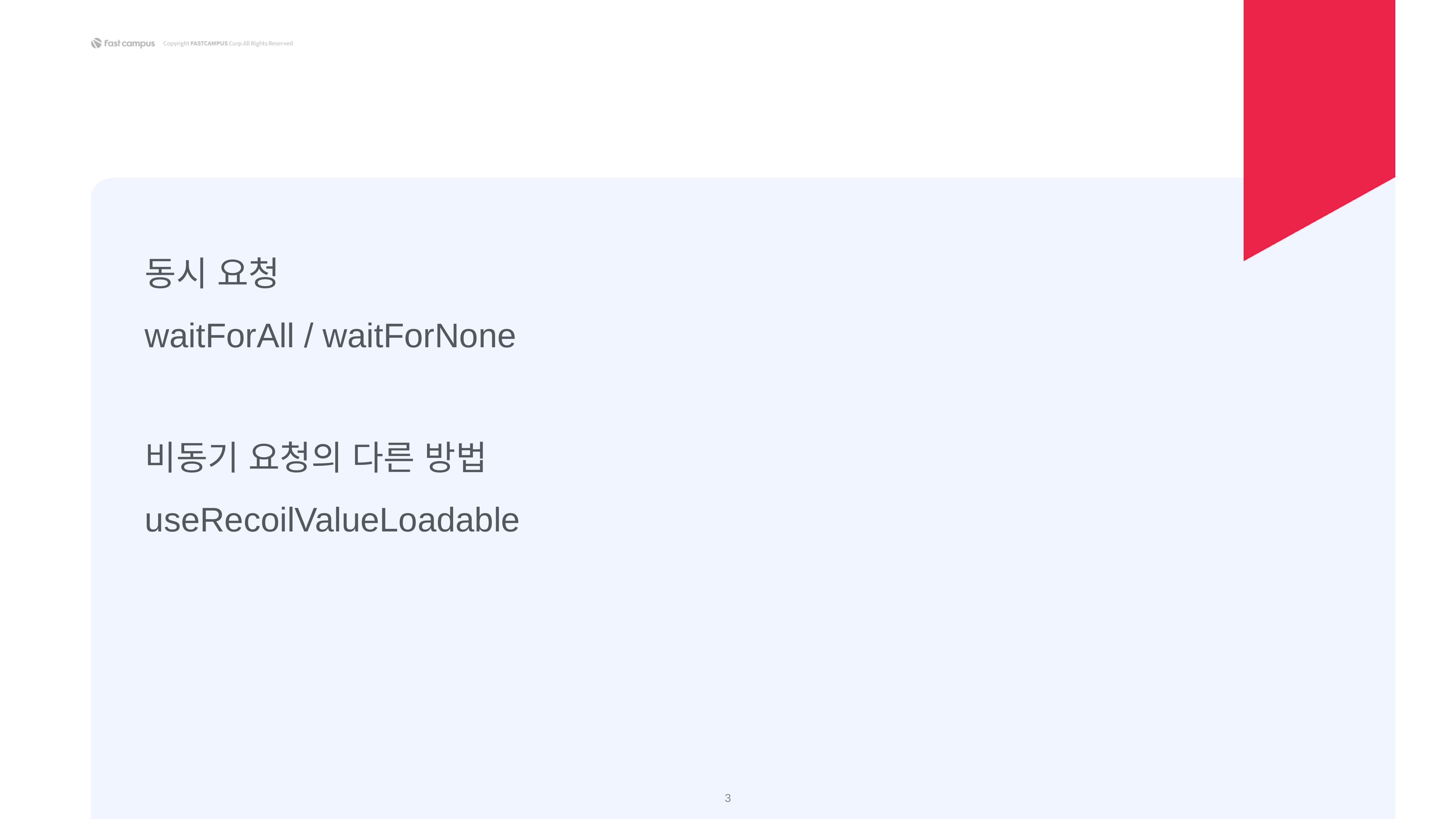

동시 요청
waitForAll / waitForNone

비동기 요청의 다른 방법
useRecoilValueLoadable
3